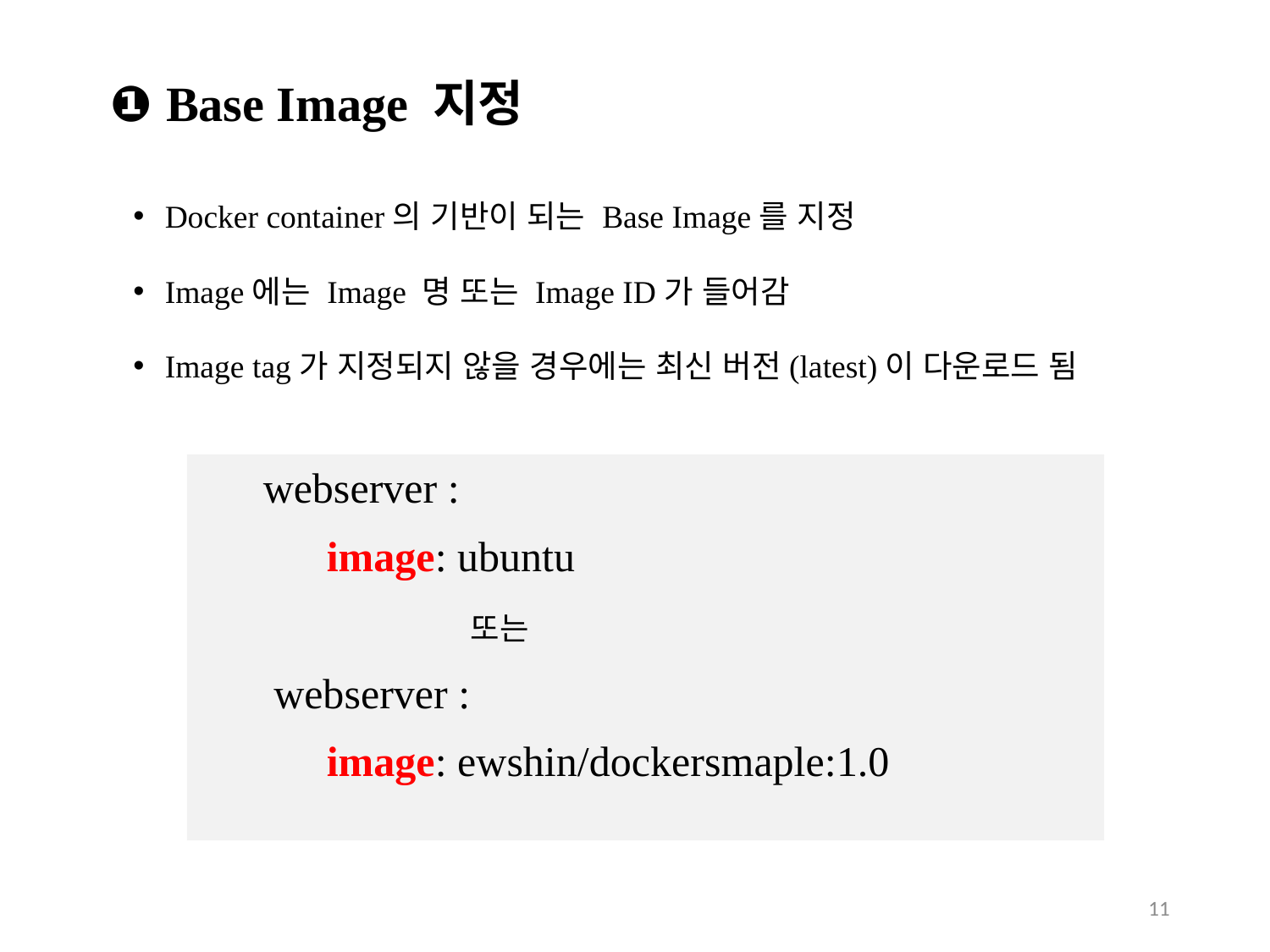

# ❶ Base Image 지정
Docker container의 기반이 되는 Base Image를 지정
Image에는 Image 명 또는 Image ID가 들어감
Image tag가 지정되지 않을 경우에는 최신 버전(latest)이 다운로드 됨

      webserver :
            image: ubuntu
                      또는
       webserver :
            image: ewshin/dockersmaple:1.0
11